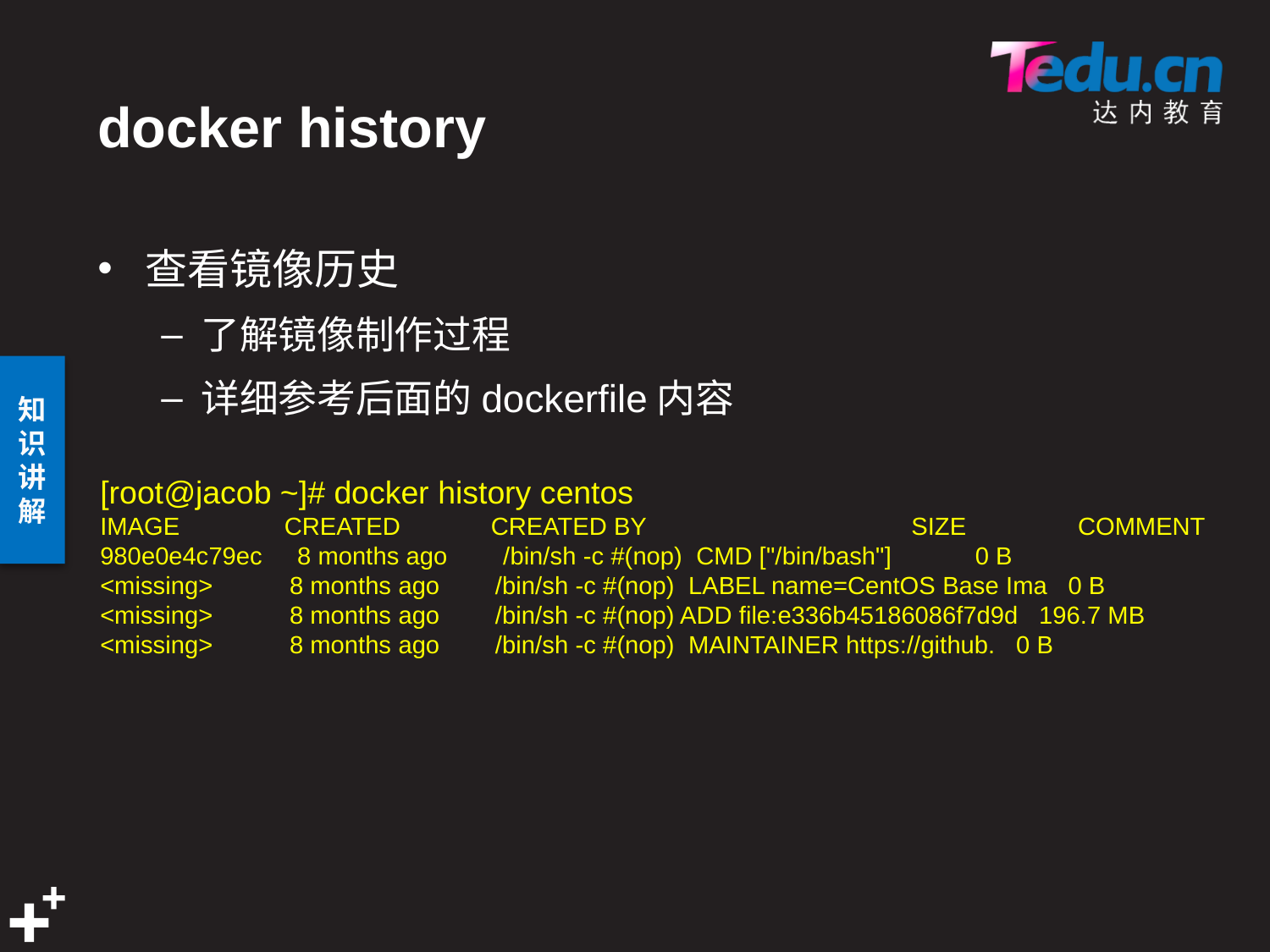

# docker history
查看镜像历史
了解镜像制作过程
详细参考后面的dockerfile内容
[root@jacob ~]# docker history centos
IMAGE               CREATED             CREATED BY                                      SIZE                COMMENT
980e0e4c79ec     8 months ago        /bin/sh -c #(nop)  CMD ["/bin/bash"]            0 B
<missing>           8 months ago        /bin/sh -c #(nop)  LABEL name=CentOS Base Ima   0 B
<missing>           8 months ago        /bin/sh -c #(nop) ADD file:e336b45186086f7d9d   196.7 MB
<missing>           8 months ago        /bin/sh -c #(nop)  MAINTAINER https://github.   0 B